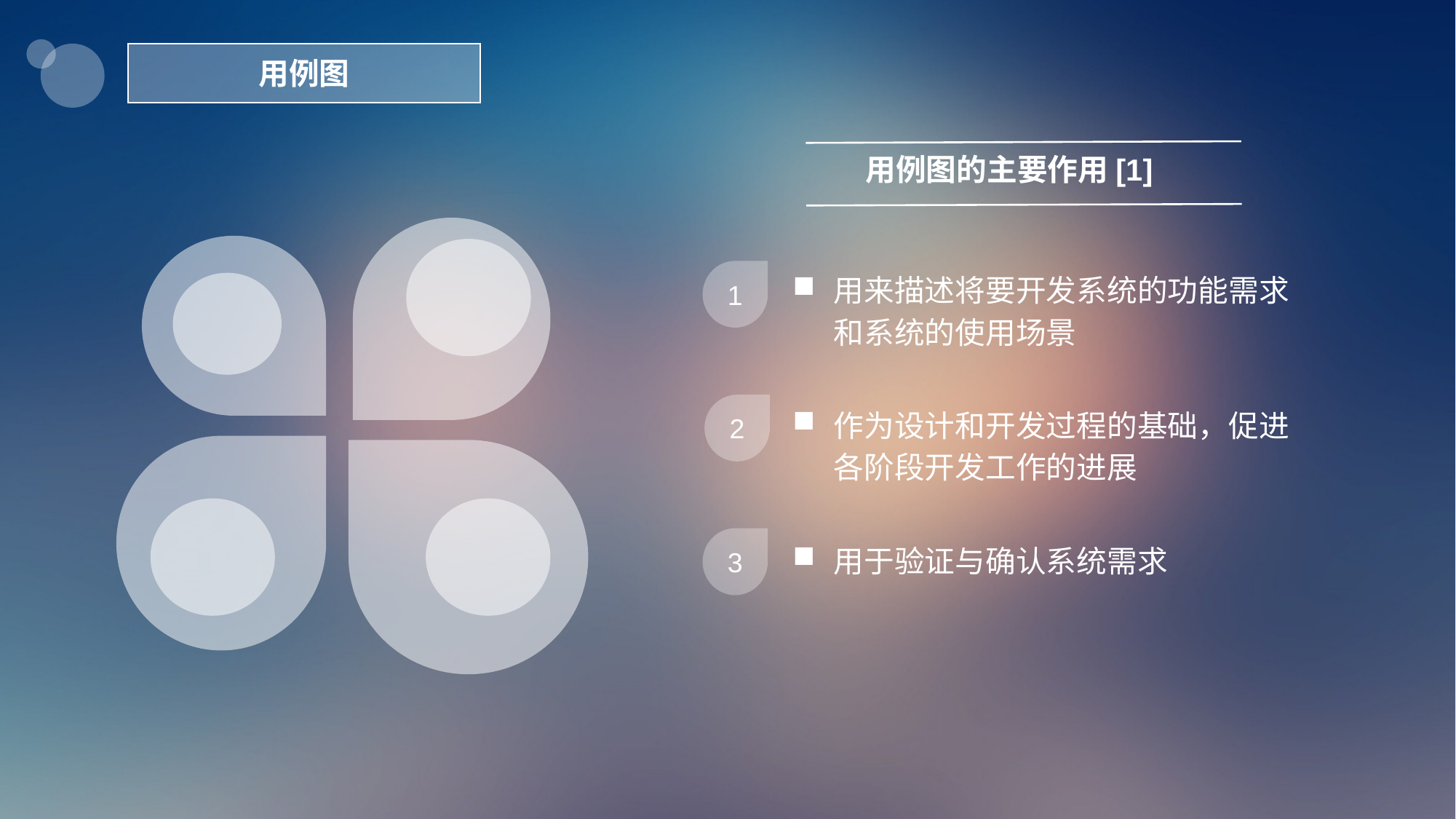

用例图
用例图的主要作用[1]

1
用来描述将要开发系统的功能需求和系统的使用场景

2
作为设计和开发过程的基础，促进各阶段开发工作的进展

3
用于验证与确认系统需求